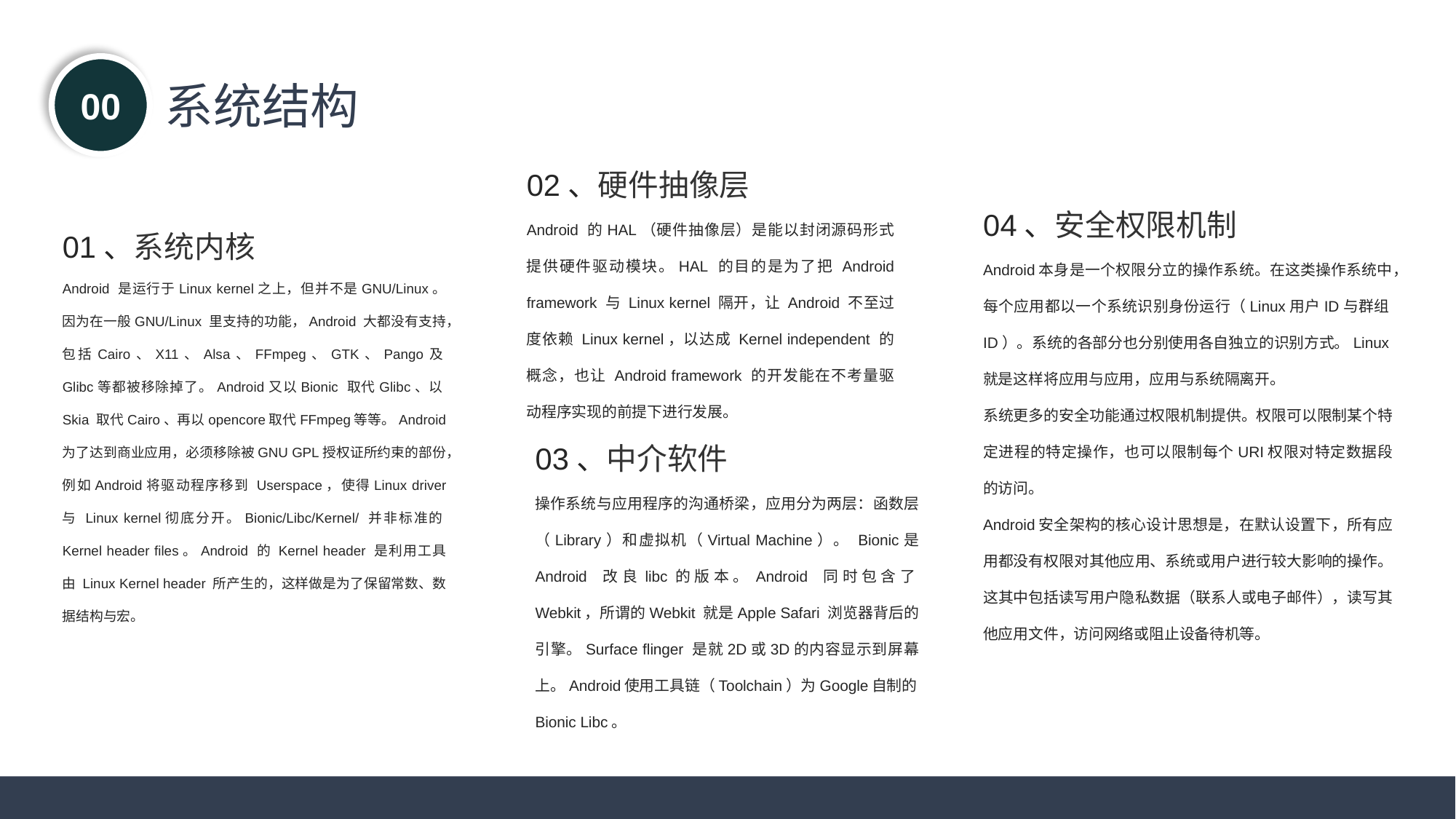

00
系统结构
02、硬件抽像层
Android 的HAL（硬件抽像层）是能以封闭源码形式提供硬件驱动模块。HAL 的目的是为了把 Android framework 与 Linux kernel 隔开，让 Android 不至过度依赖 Linux kernel，以达成 Kernel independent 的概念，也让 Android framework 的开发能在不考量驱动程序实现的前提下进行发展。
01、系统内核
Android 是运行于Linux kernel之上，但并不是GNU/Linux。因为在一般GNU/Linux 里支持的功能，Android 大都没有支持，包括Cairo、X11、Alsa、FFmpeg、GTK、Pango及Glibc等都被移除掉了。Android又以Bionic 取代Glibc、以Skia 取代Cairo、再以opencore取代FFmpeg等等。Android 为了达到商业应用，必须移除被GNU GPL授权证所约束的部份，例如Android将驱动程序移到 Userspace，使得Linux driver 与 Linux kernel彻底分开。Bionic/Libc/Kernel/ 并非标准的Kernel header files。Android 的 Kernel header 是利用工具由 Linux Kernel header 所产生的，这样做是为了保留常数、数据结构与宏。
04、安全权限机制
Android本身是一个权限分立的操作系统。在这类操作系统中，每个应用都以一个系统识别身份运行（Linux用户ID与群组ID）。系统的各部分也分别使用各自独立的识别方式。Linux就是这样将应用与应用，应用与系统隔离开。
系统更多的安全功能通过权限机制提供。权限可以限制某个特定进程的特定操作，也可以限制每个URI权限对特定数据段的访问。
Android安全架构的核心设计思想是，在默认设置下，所有应用都没有权限对其他应用、系统或用户进行较大影响的操作。这其中包括读写用户隐私数据（联系人或电子邮件），读写其他应用文件，访问网络或阻止设备待机等。
03、中介软件
操作系统与应用程序的沟通桥梁，应用分为两层：函数层（Library）和虚拟机（Virtual Machine）。 Bionic是 Android 改良libc的版本。Android 同时包含了Webkit，所谓的Webkit 就是Apple Safari 浏览器背后的引擎。Surface flinger 是就2D或3D的内容显示到屏幕上。Android使用工具链（Toolchain）为Google自制的Bionic Libc。